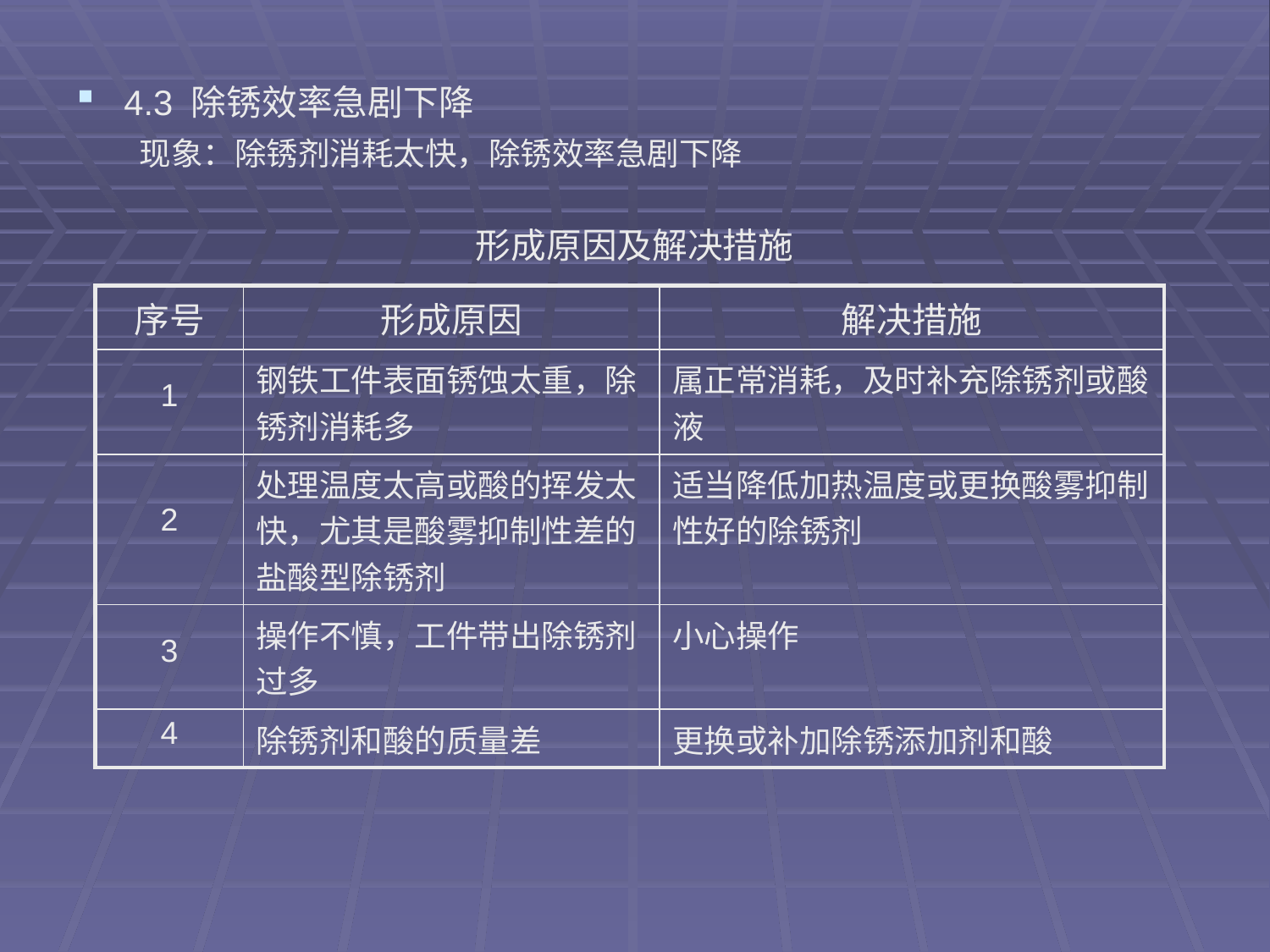

4.3 除锈效率急剧下降
       现象：除锈剂消耗太快，除锈效率急剧下降

形成原因及解决措施
| 序号 | 形成原因 | 解决措施 |
| --- | --- | --- |
| 1 | 钢铁工件表面锈蚀太重，除锈剂消耗多 | 属正常消耗，及时补充除锈剂或酸液 |
| 2 | 处理温度太高或酸的挥发太快，尤其是酸雾抑制性差的盐酸型除锈剂 | 适当降低加热温度或更换酸雾抑制性好的除锈剂 |
| 3 | 操作不慎，工件带出除锈剂过多 | 小心操作 |
| 4 | 除锈剂和酸的质量差 | 更换或补加除锈添加剂和酸 |